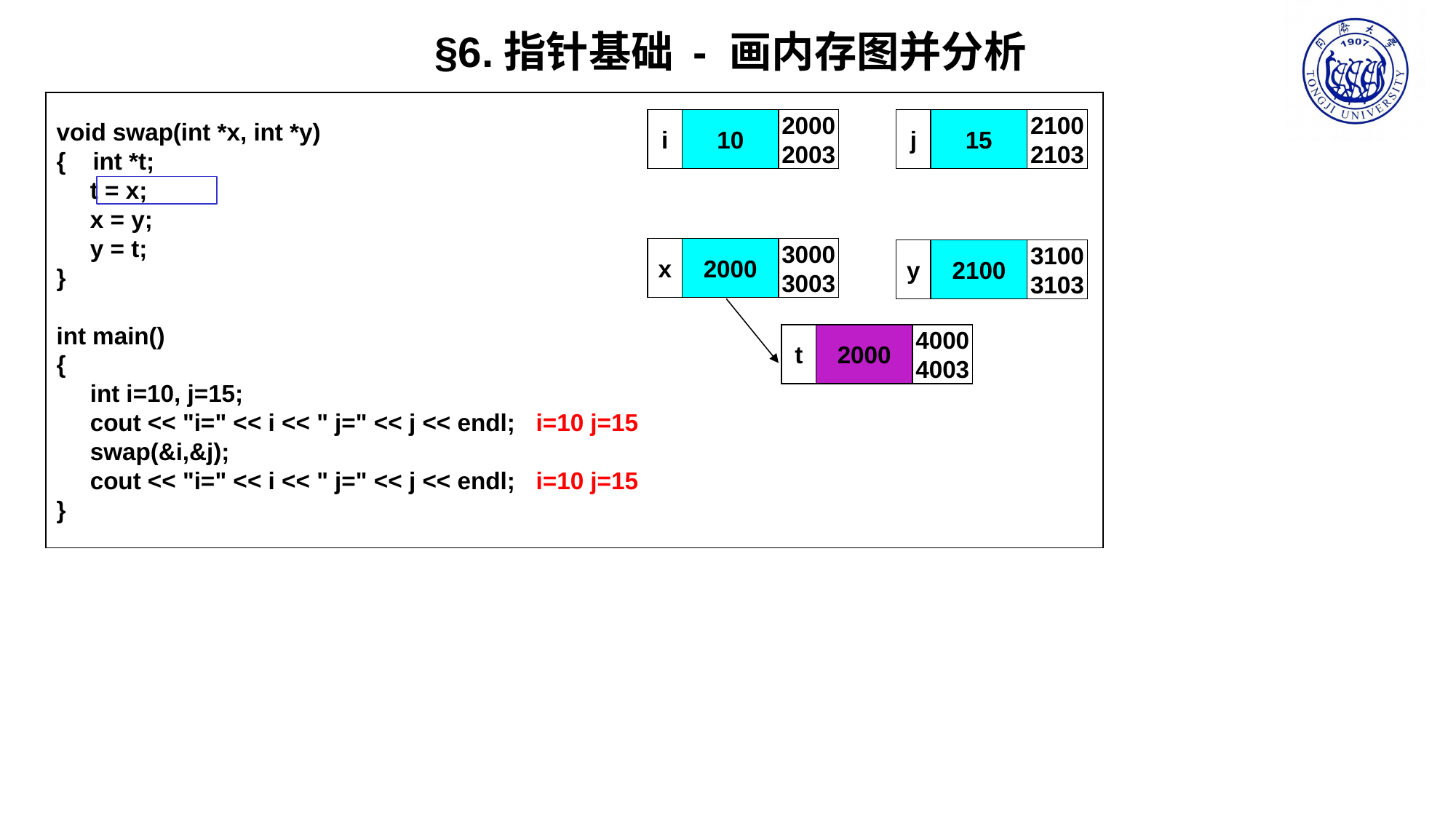

§6.指针基础 - 画内存图并分析
void swap(int *x, int *y)
{    int *t;
     t = x;
     x = y;
     y = t;
}

int main()
{
     int i=10, j=15;
     cout << "i=" << i << " j=" << j << endl;   i=10 j=15
     swap(&i,&j);
     cout << "i=" << i << " j=" << j << endl;   i=10 j=15
}
i
10
2000
2003
j
15
2100
2103
x
2000
3000
3003
y
2100
3100
3103
t
2000
4000
4003